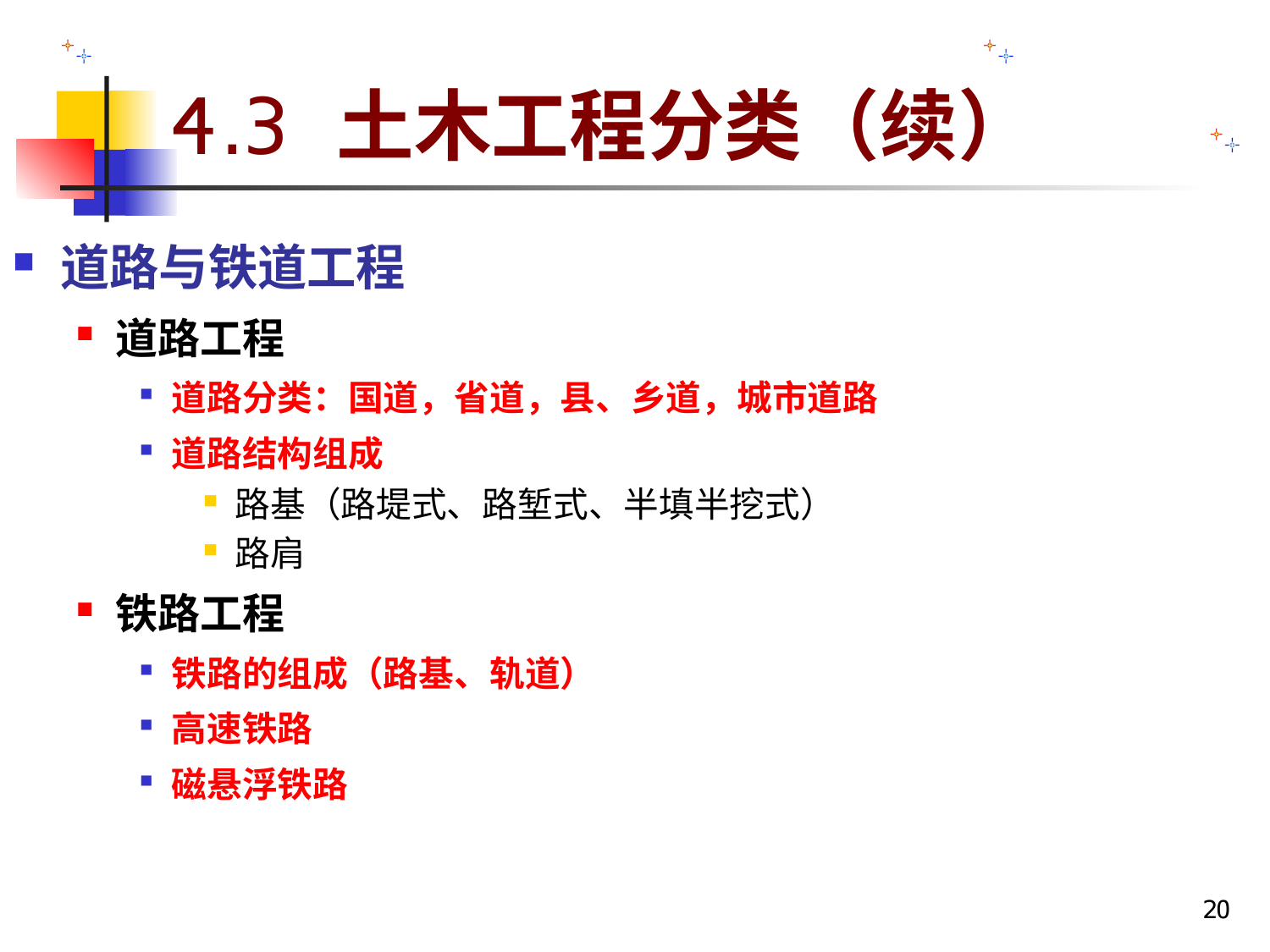

# 4.3 土木工程分类（续）
道路与铁道工程
道路工程
道路分类：国道，省道，县、乡道，城市道路
道路结构组成
路基（路堤式、路堑式、半填半挖式）
路肩
铁路工程
铁路的组成（路基、轨道）
高速铁路
磁悬浮铁路

20